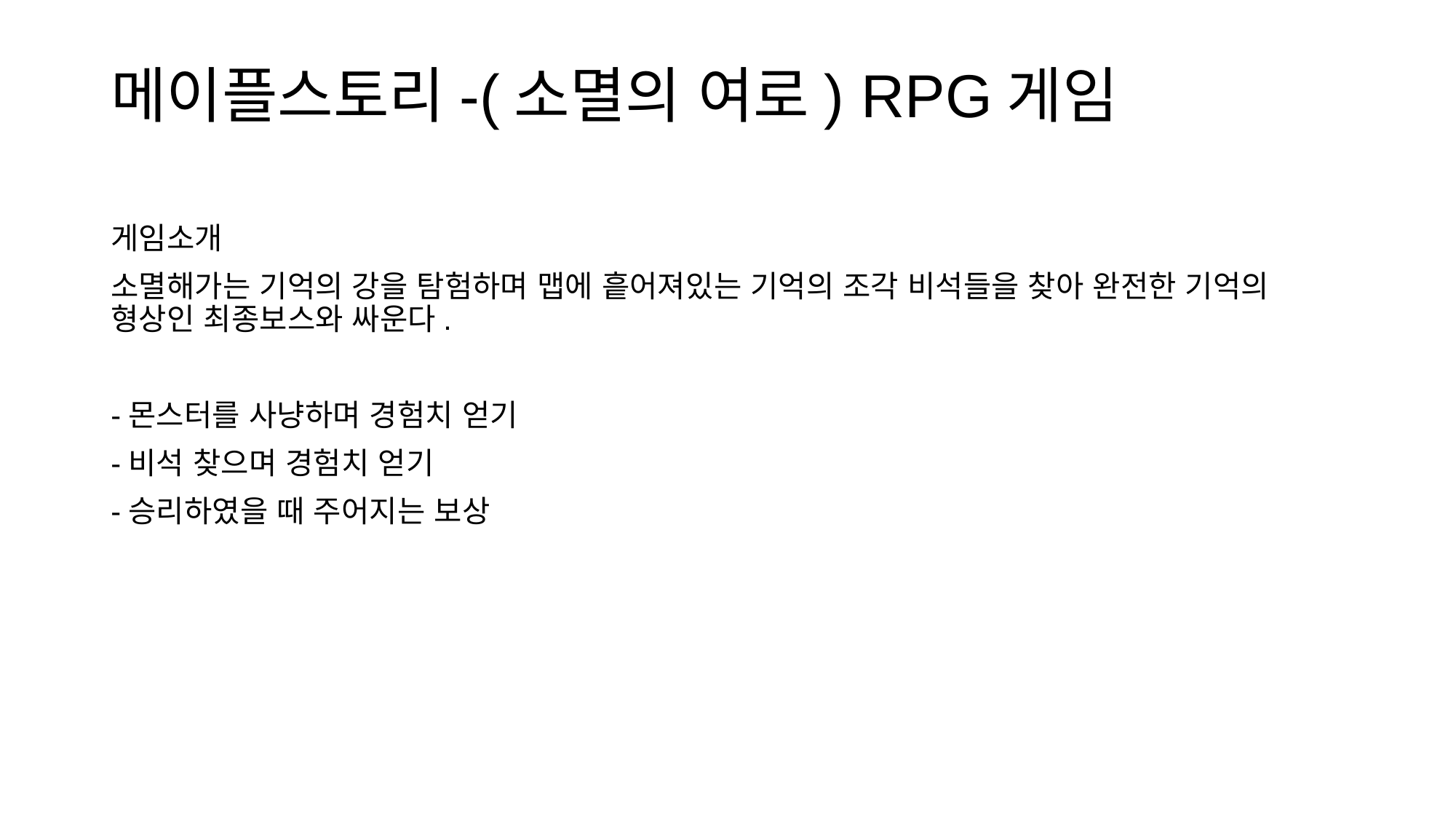

# 메이플스토리-(소멸의 여로) RPG게임
게임소개
소멸해가는 기억의 강을 탐험하며 맵에 흩어져있는 기억의 조각 비석들을 찾아 완전한 기억의 형상인 최종보스와 싸운다.

-몬스터를 사냥하며 경험치 얻기
-비석 찾으며 경험치 얻기
-승리하였을 때 주어지는 보상